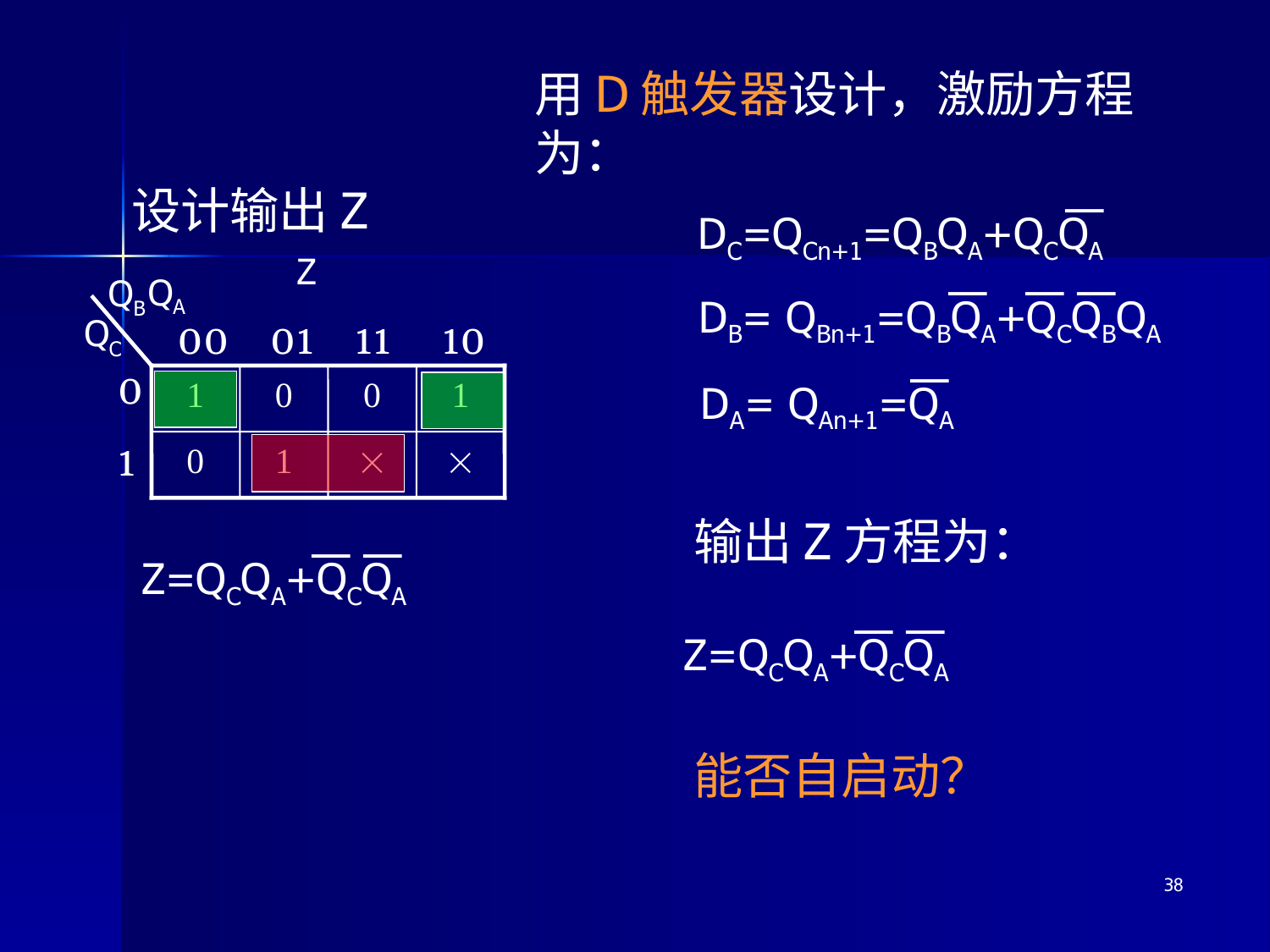

用D触发器设计，激励方程为：
设计输出Z
                            —
DC=QCn+1=QBQA+QCQA
                   —   — —
DB= QBn+1=QBQA+QCQBQA
                —
DA= QAn+1=QA
Z
QA
QB

QC
 00    01    11     10
0
1
1

0

0

1

0

1
×
×

输出Z方程为：
             — —
Z=QCQA+QCQA
             — —
Z=QCQA+QCQA
能否自启动？
38